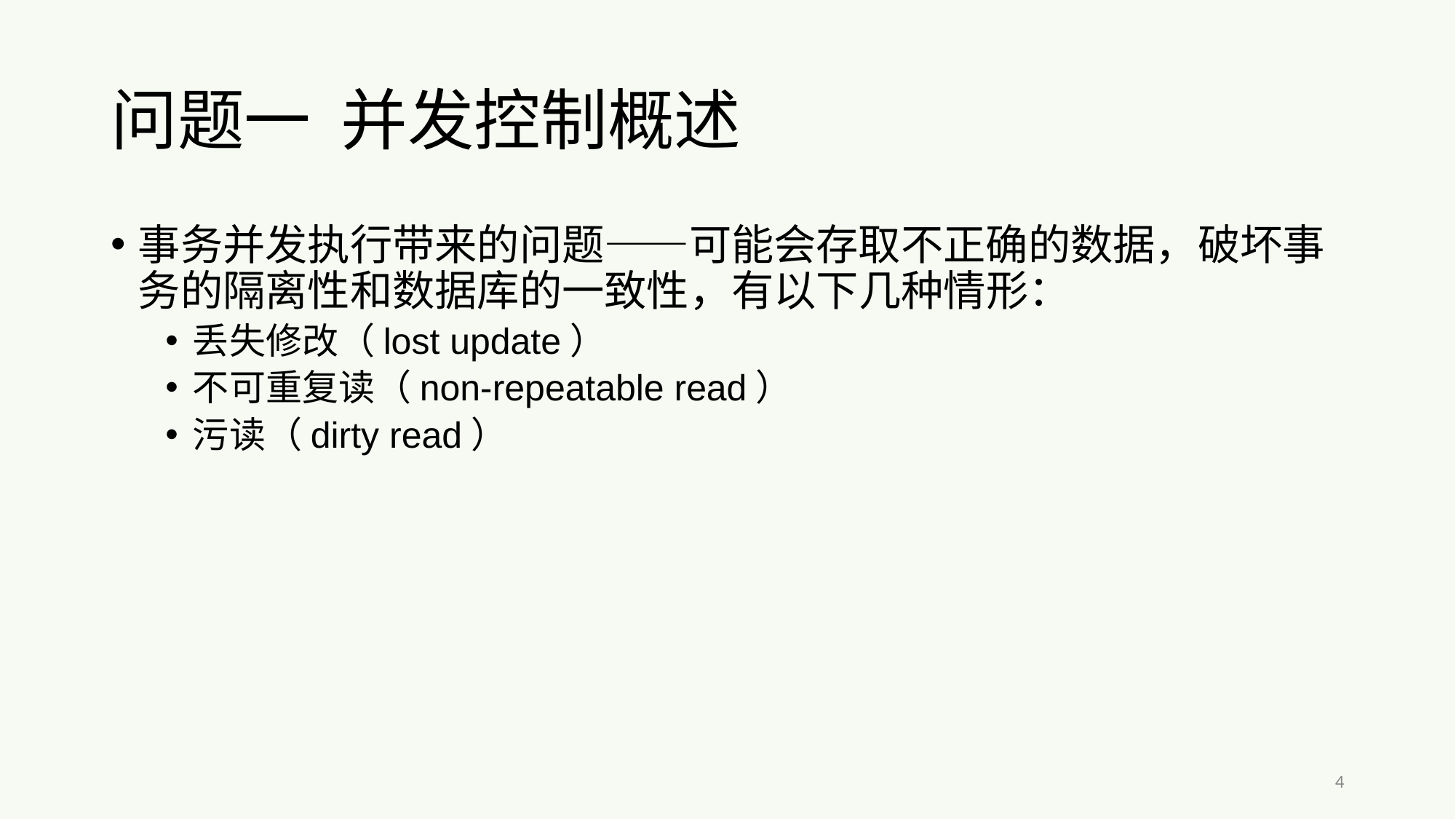

# 问题一  并发控制概述
事务并发执行带来的问题——可能会存取不正确的数据，破坏事务的隔离性和数据库的一致性，有以下几种情形：
丢失修改（lost update）
不可重复读（non-repeatable read）
污读（dirty read）

4